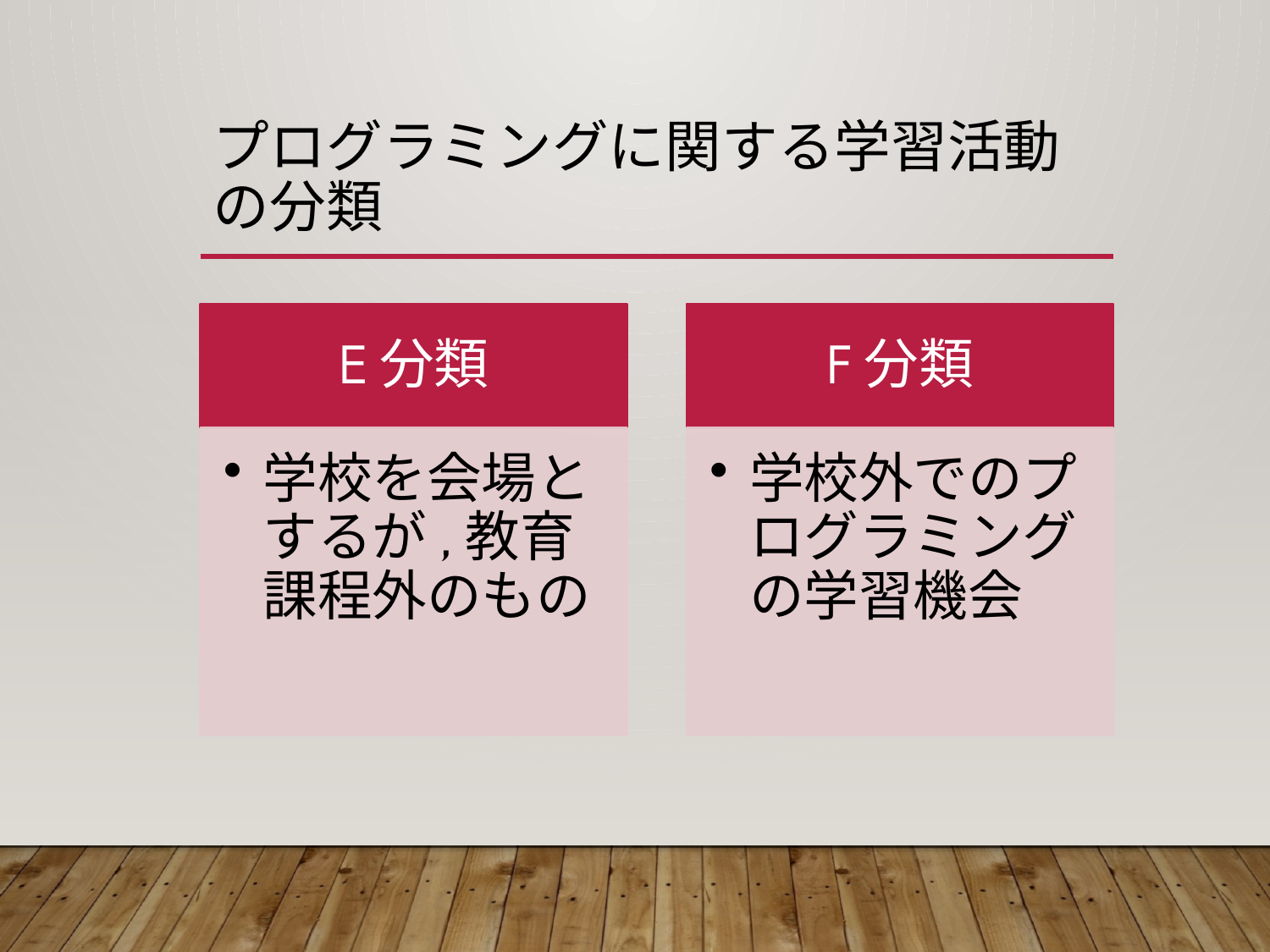

# プログラミングに関する学習活動の分類
E分類
学校を会場とするが,教育課程外のもの
F分類
学校外でのプログラミングの学習機会